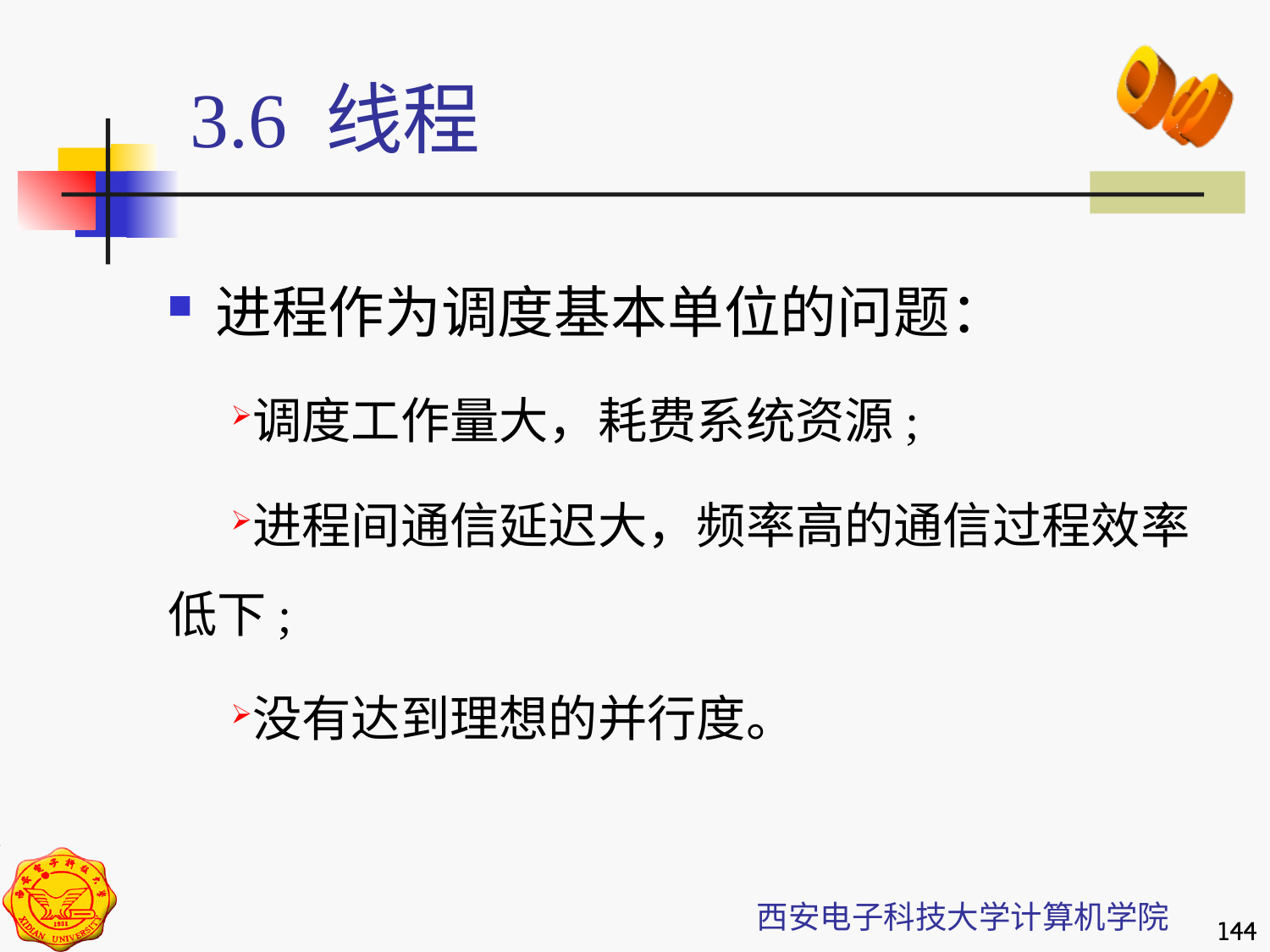

3.6 线程
进程作为调度基本单位的问题：
调度工作量大，耗费系统资源;
进程间通信延迟大，频率高的通信过程效率低下;
没有达到理想的并行度。
144